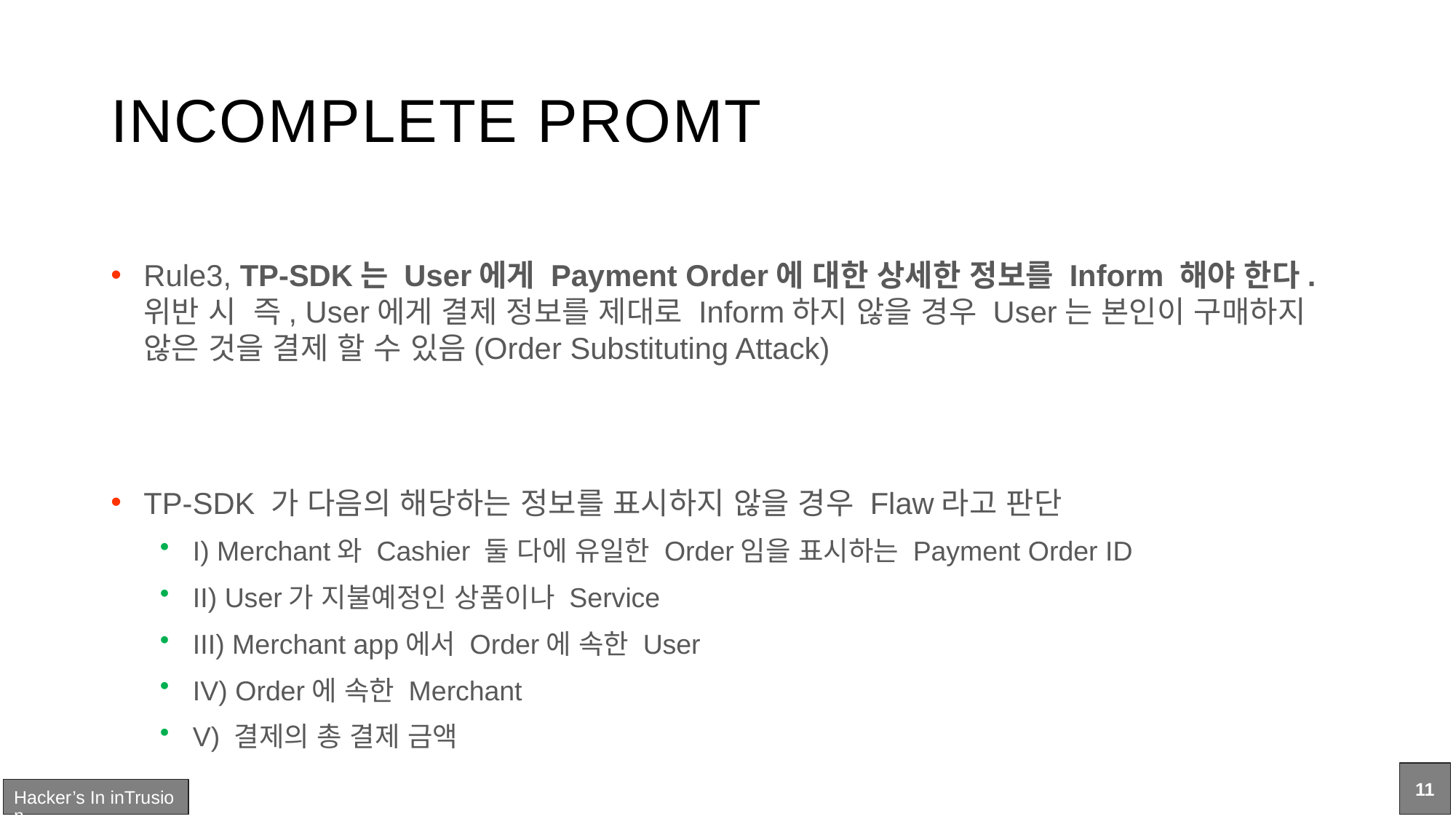

# INCOMPLETE PROMT

Rule3, TP-SDK는 User에게 Payment Order에 대한 상세한 정보를 Inform 해야 한다. 위반 시  즉, User에게 결제 정보를 제대로 Inform하지 않을 경우 User는 본인이 구매하지 않은 것을 결제 할 수 있음(Order Substituting Attack)

TP-SDK 가 다음의 해당하는 정보를 표시하지 않을 경우 Flaw라고 판단
I) Merchant와 Cashier 둘 다에 유일한 Order임을 표시하는 Payment Order ID
II) User가 지불예정인 상품이나 Service
III) Merchant app에서 Order에 속한 User
IV) Order에 속한 Merchant
V) 결제의 총 결제 금액
11
Hacker’s In inTrusion